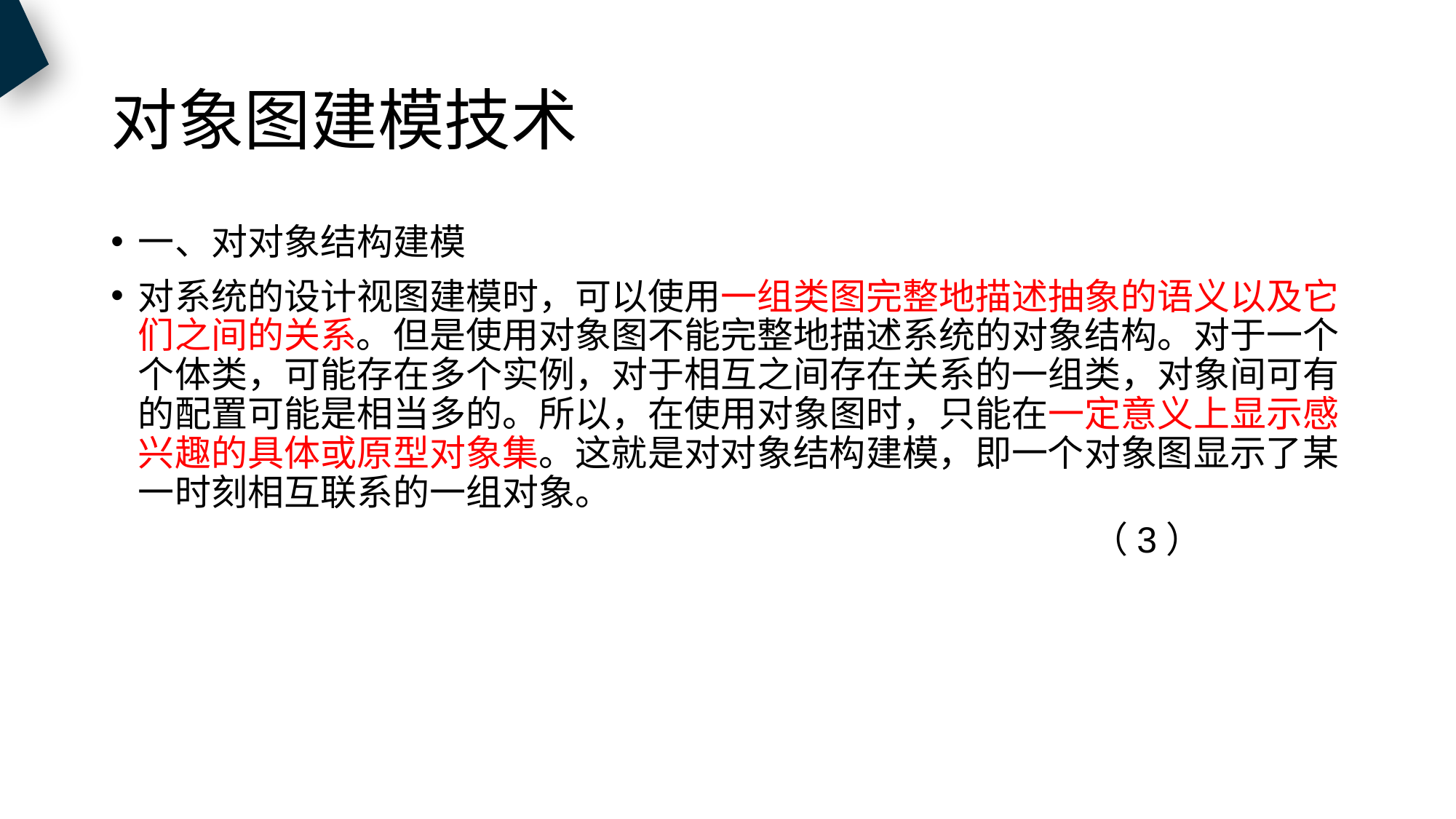

# 对象图建模技术
一、对对象结构建模
对系统的设计视图建模时，可以使用一组类图完整地描述抽象的语义以及它们之间的关系。但是使用对象图不能完整地描述系统的对象结构。对于一个个体类，可能存在多个实例，对于相互之间存在关系的一组类，对象间可有的配置可能是相当多的。所以，在使用对象图时，只能在一定意义上显示感兴趣的具体或原型对象集。这就是对对象结构建模，即一个对象图显示了某一时刻相互联系的一组对象。
                                                                                    （3）